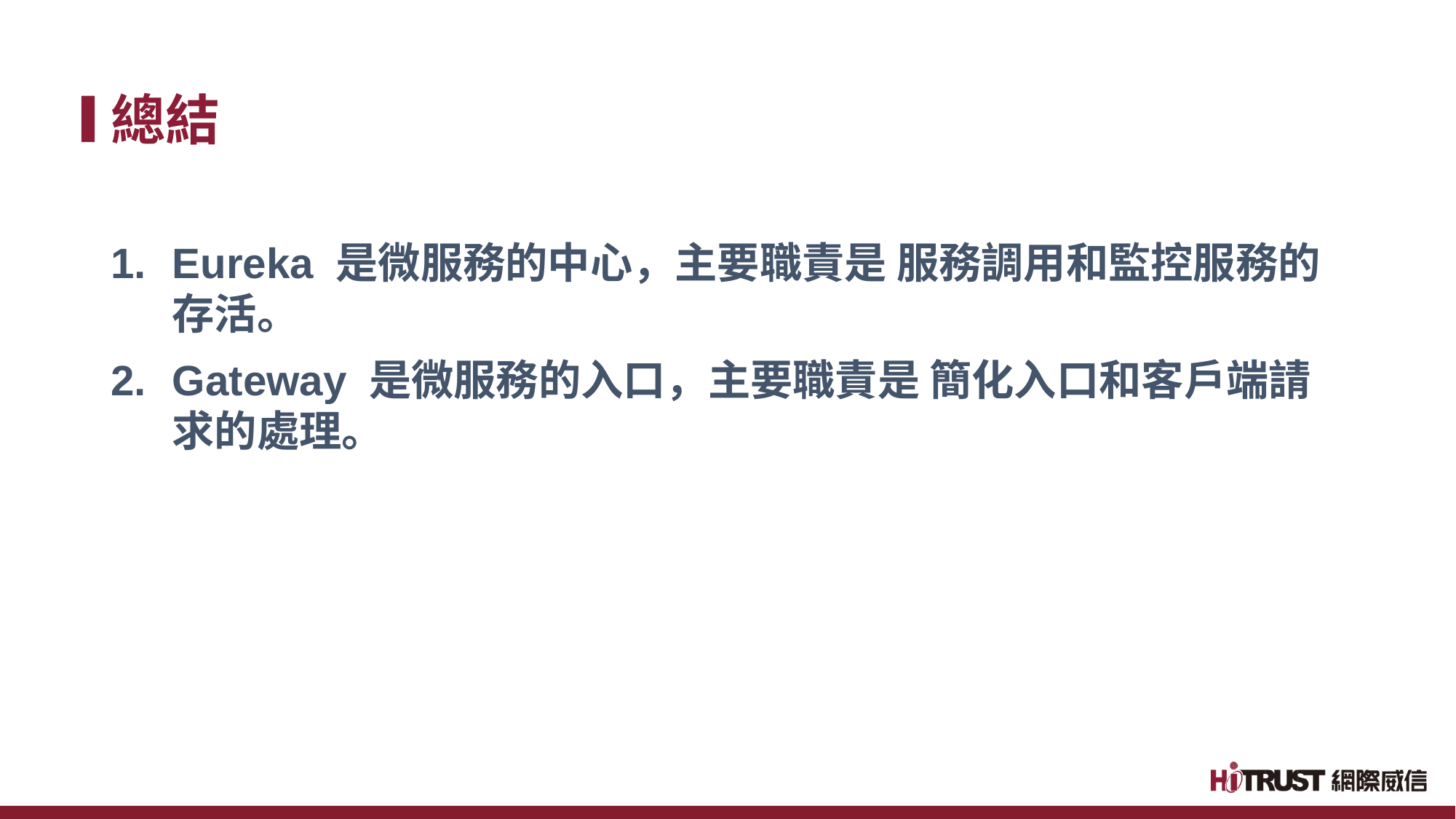

# 總結

Eureka 是微服務的中心，主要職責是 服務調用和監控服務的存活。
Gateway 是微服務的入口，主要職責是 簡化入口和客戶端請求的處理。